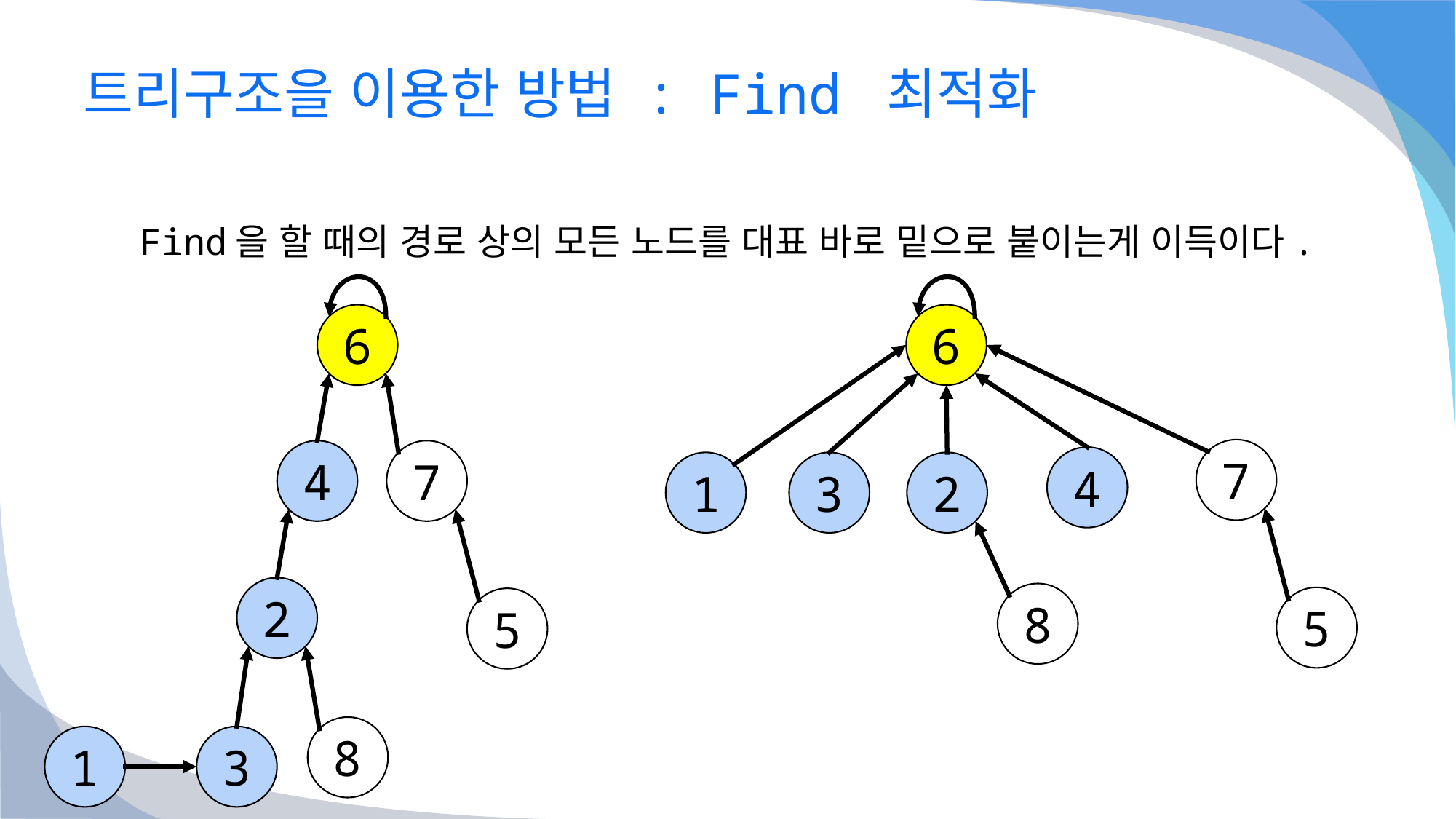

# 트리구조을 이용한 방법 : Find 최적화

Find을 할 때의 경로 상의 모든 노드를 대표 바로 밑으로 붙이는게 이득이다.
6
6
7
7
4
4
1
3
2
2
8
5
5
8
1
3